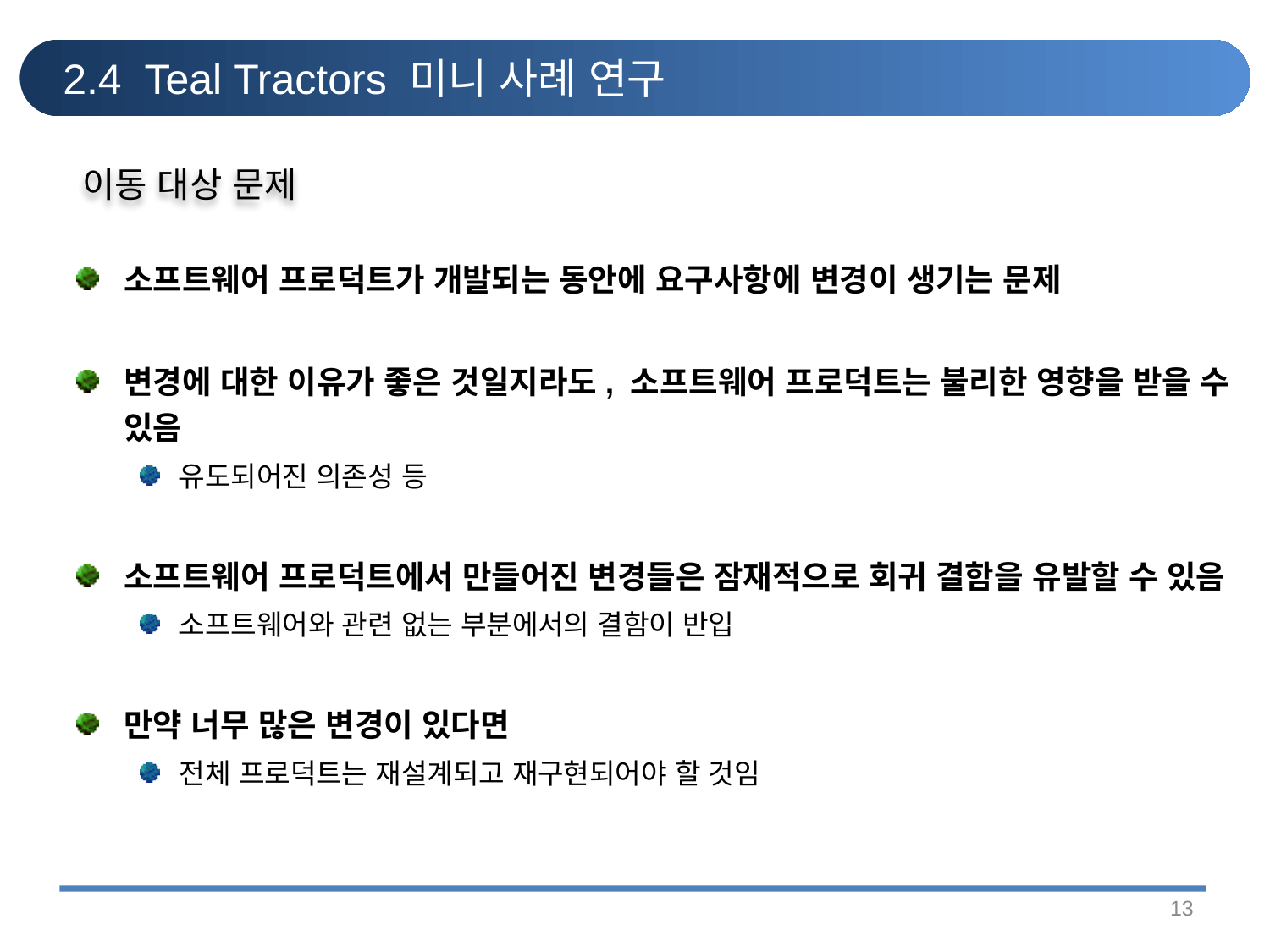

# 2.4  Teal Tractors 미니 사례 연구
이동 대상 문제
소프트웨어 프로덕트가 개발되는 동안에 요구사항에 변경이 생기는 문제

변경에 대한 이유가 좋은 것일지라도, 소프트웨어 프로덕트는 불리한 영향을 받을 수 있음
유도되어진 의존성 등

소프트웨어 프로덕트에서 만들어진 변경들은 잠재적으로 회귀 결함을 유발할 수 있음
소프트웨어와 관련 없는 부분에서의 결함이 반입

만약 너무 많은 변경이 있다면
전체 프로덕트는 재설계되고 재구현되어야 할 것임

13